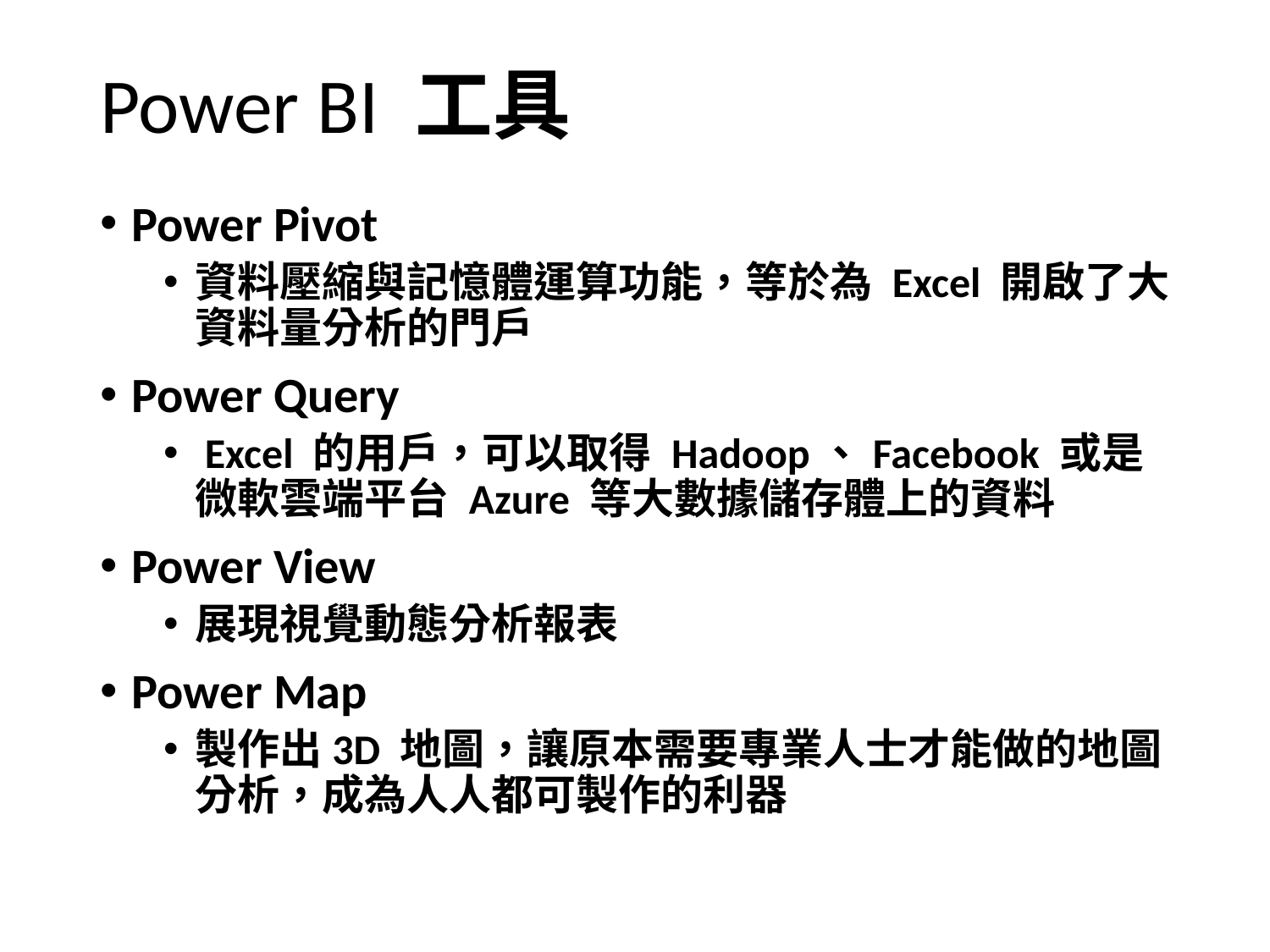

# Power BI 工具
Power Pivot
資料壓縮與記憶體運算功能，等於為 Excel 開啟了大資料量分析的門戶
Power Query
 Excel 的用戶，可以取得 Hadoop、Facebook 或是微軟雲端平台 Azure 等大數據儲存體上的資料
Power View
展現視覺動態分析報表
Power Map
製作出3D 地圖，讓原本需要專業人士才能做的地圖分析，成為人人都可製作的利器